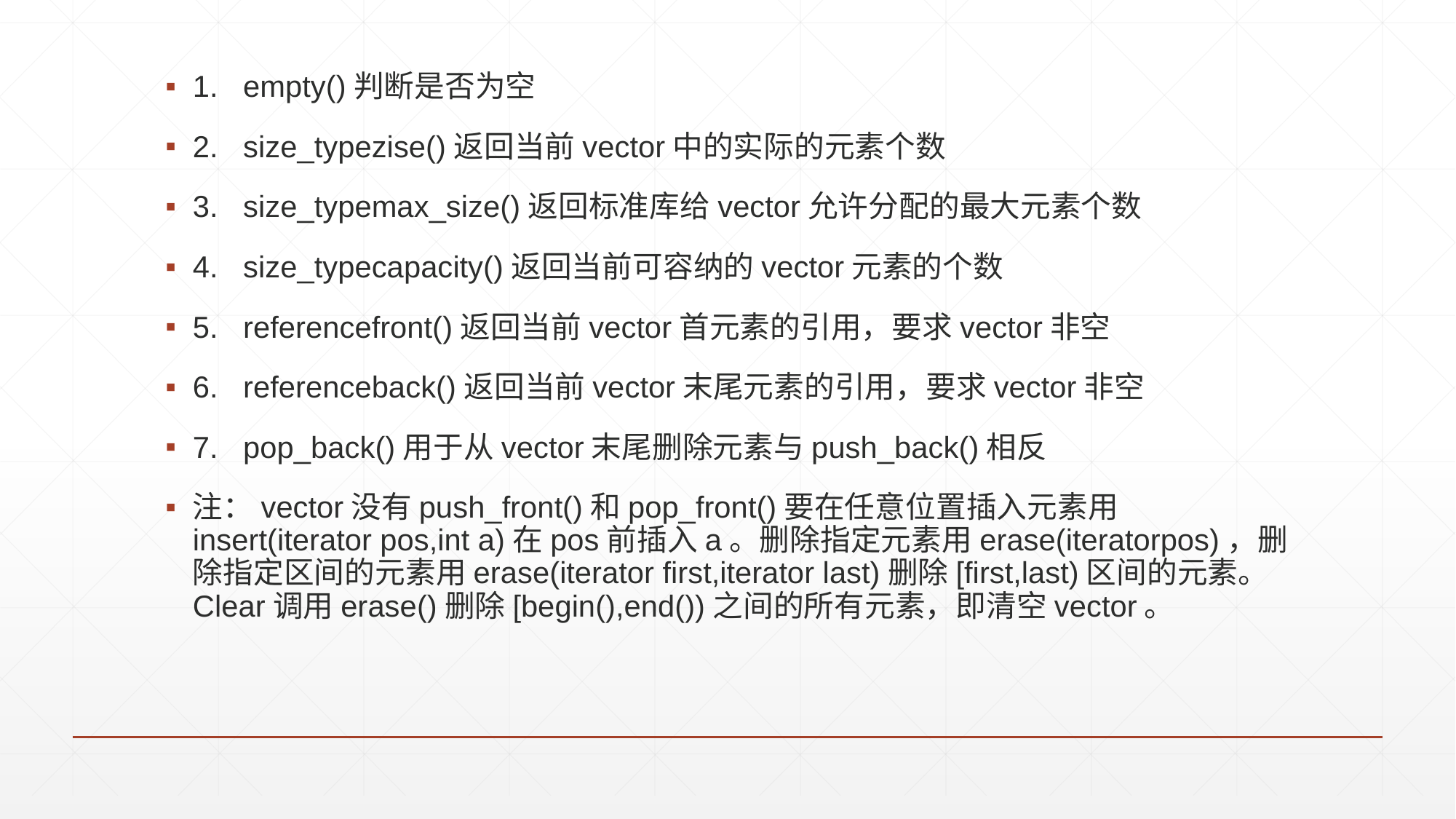

1.   empty()判断是否为空
2.   size_typezise()返回当前vector中的实际的元素个数
3.   size_typemax_size()返回标准库给vector允许分配的最大元素个数
4.   size_typecapacity()返回当前可容纳的vector元素的个数
5.   referencefront()返回当前vector首元素的引用，要求vector非空
6.   referenceback()返回当前vector末尾元素的引用，要求vector非空
7.   pop_back()用于从vector末尾删除元素与push_back()相反
注：vector没有push_front()和pop_front()要在任意位置插入元素用insert(iterator pos,int a)在pos前插入a。删除指定元素用erase(iteratorpos)，删除指定区间的元素用erase(iterator first,iterator last)删除[first,last)区间的元素。Clear调用erase()删除[begin(),end())之间的所有元素，即清空vector。